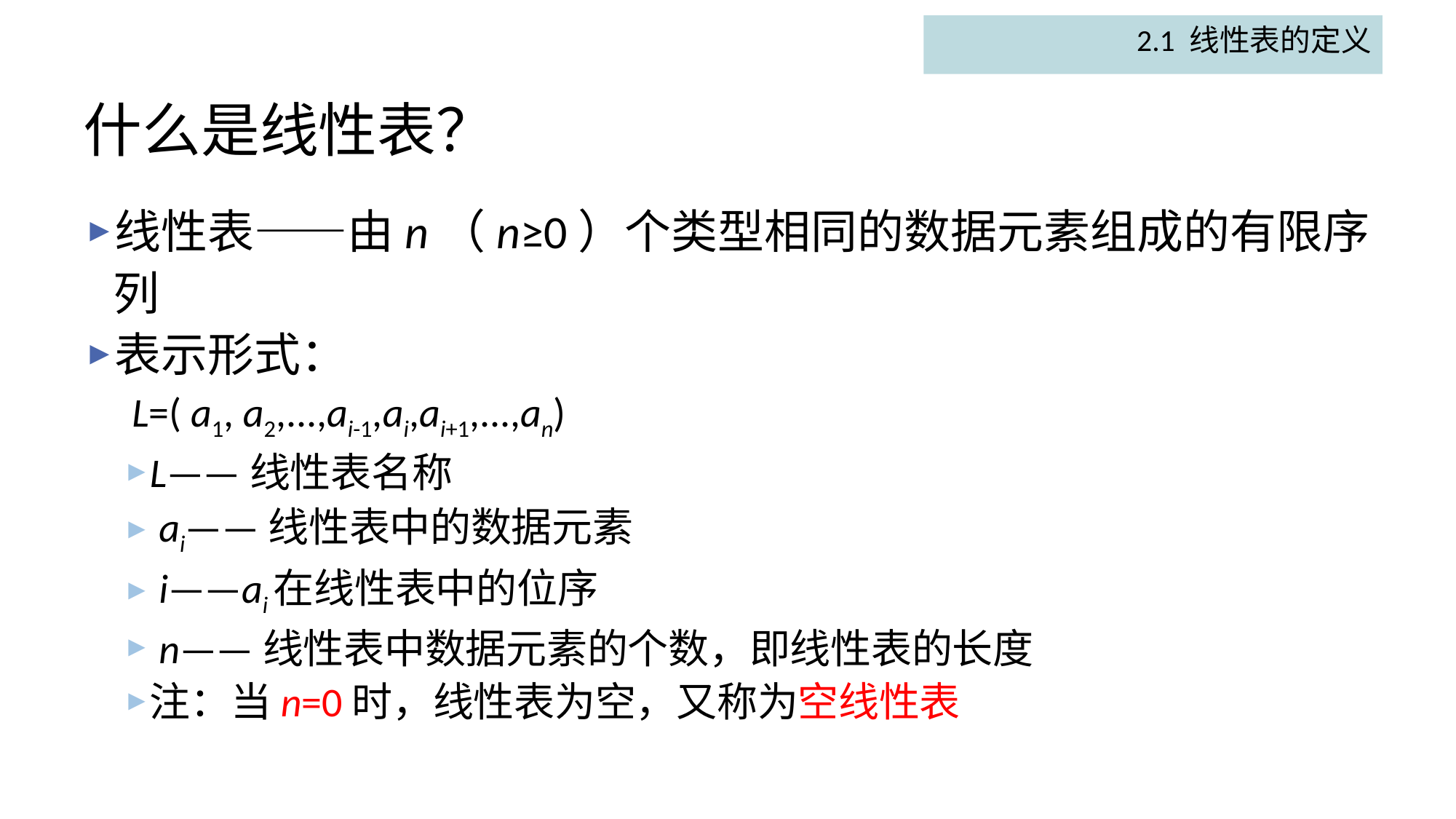

2.1 线性表的定义
# 什么是线性表？
线性表——由n（n≥0）个类型相同的数据元素组成的有限序列
表示形式：
 L=( a1, a2,...,ai-1,ai,ai+1,...,an)
L——线性表名称
 ai——线性表中的数据元素
 i——ai在线性表中的位序
 n——线性表中数据元素的个数，即线性表的长度
注：当n=0时，线性表为空，又称为空线性表